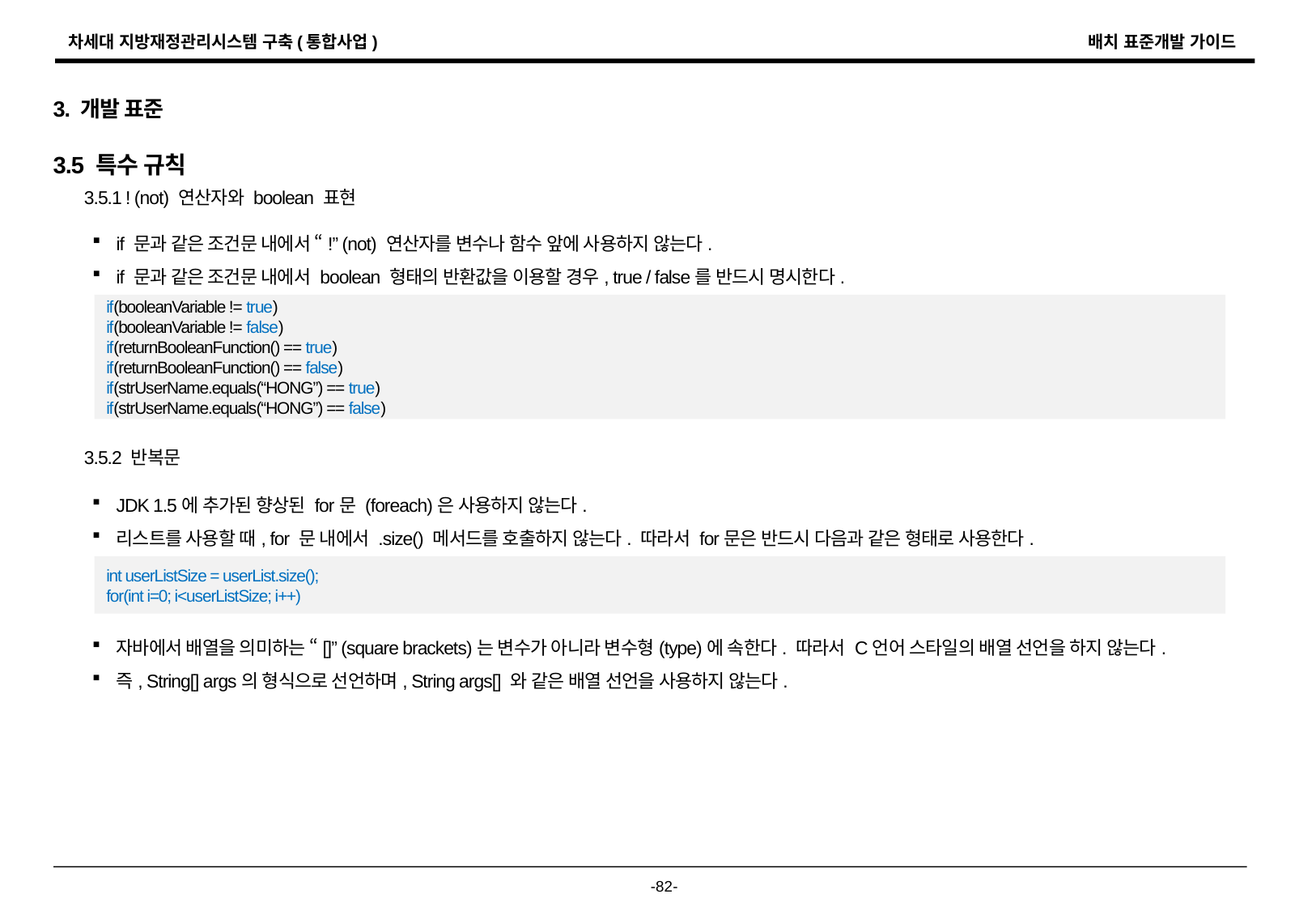

3. 개발 표준
3.5 특수 규칙
3.5.1 ! (not) 연산자와 boolean 표현

if 문과 같은 조건문 내에서 “!” (not) 연산자를 변수나 함수 앞에 사용하지 않는다.
if 문과 같은 조건문 내에서 boolean 형태의 반환값을 이용할 경우, true / false를 반드시 명시한다.
if(booleanVariable != true)
if(booleanVariable != false)
if(returnBooleanFunction() == true)
if(returnBooleanFunction() == false)
if(strUserName.equals(“HONG”) == true)
if(strUserName.equals(“HONG”) == false)
3.5.2 반복문

JDK 1.5에 추가된 향상된 for문 (foreach)은 사용하지 않는다.
리스트를 사용할 때, for 문 내에서 .size() 메서드를 호출하지 않는다. 따라서 for문은 반드시 다음과 같은 형태로 사용한다.
int userListSize = userList.size();
for(int i=0; i<userListSize; i++)
자바에서 배열을 의미하는 “[]” (square brackets)는 변수가 아니라 변수형(type)에 속한다. 따라서 C언어 스타일의 배열 선언을 하지 않는다.
즉, String[] args의 형식으로 선언하며, String args[] 와 같은 배열 선언을 사용하지 않는다.